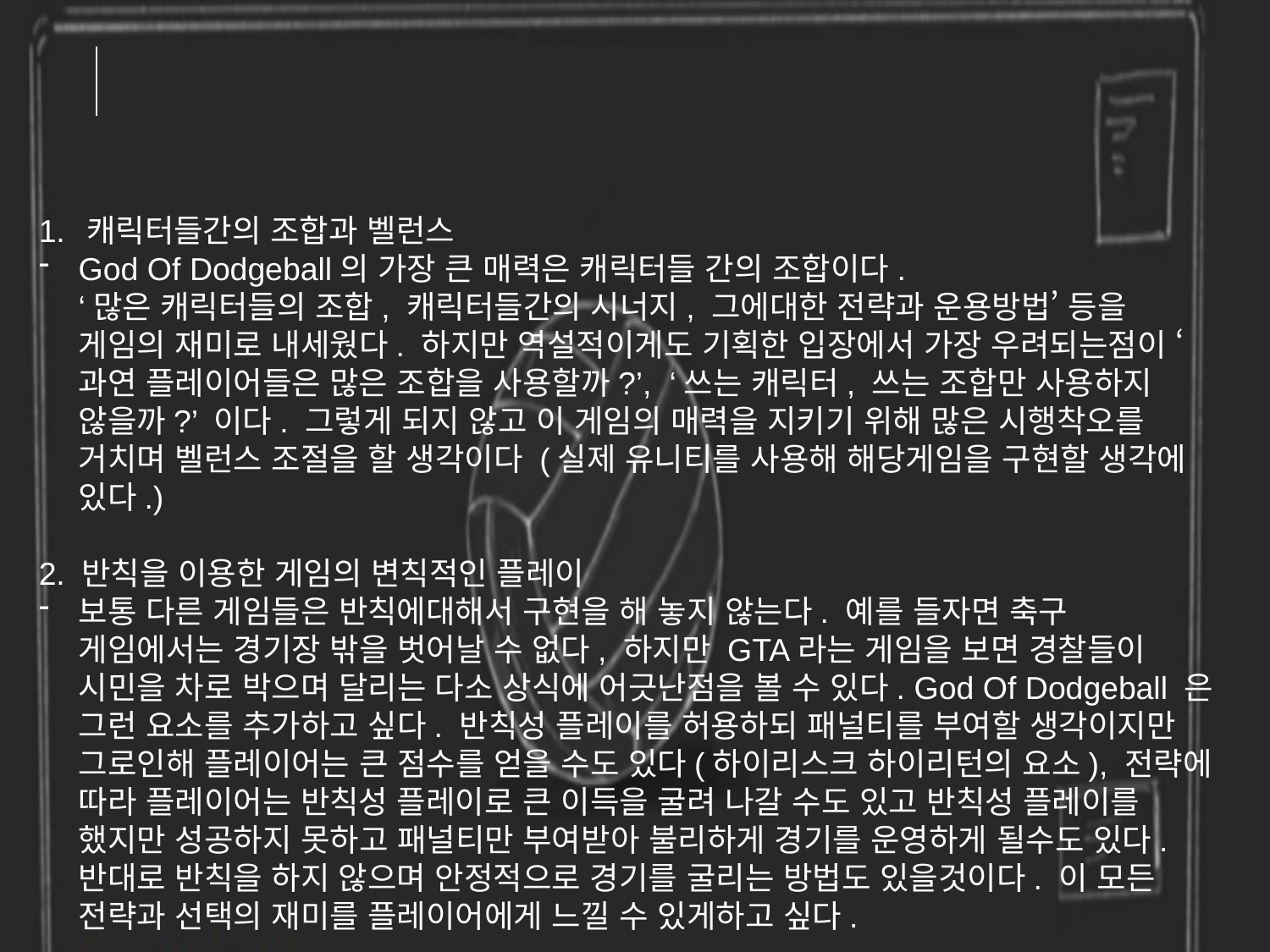

3
6
차후 기획서 제작 계획
캐릭터들간의 조합과 벨런스
God Of Dodgeball의 가장 큰 매력은 캐릭터들 간의 조합이다.
‘많은 캐릭터들의 조합, 캐릭터들간의 시너지, 그에대한 전략과 운용방법’ 등을 게임의 재미로 내세웠다. 하지만 역설적이게도 기획한 입장에서 가장 우려되는점이 ‘과연 플레이어들은 많은 조합을 사용할까?’,  ‘쓰는 캐릭터, 쓰는 조합만 사용하지 않을까?’ 이다. 그렇게 되지 않고 이 게임의 매력을 지키기 위해 많은 시행착오를 거치며 벨런스 조절을 할 생각이다 (실제 유니티를 사용해 해당게임을 구현할 생각에 있다.)

2. 반칙을 이용한 게임의 변칙적인 플레이
보통 다른 게임들은 반칙에대해서 구현을 해 놓지 않는다. 예를 들자면 축구 게임에서는 경기장 밖을 벗어날 수 없다, 하지만 GTA라는 게임을 보면 경찰들이 시민을 차로 박으며 달리는 다소 상식에 어긋난점을 볼 수 있다. God Of Dodgeball 은 그런 요소를 추가하고 싶다. 반칙성 플레이를 허용하되 패널티를 부여할 생각이지만 그로인해 플레이어는 큰 점수를 얻을 수도 있다(하이리스크 하이리턴의 요소), 전략에 따라 플레이어는 반칙성 플레이로 큰 이득을 굴려 나갈 수도 있고 반칙성 플레이를 했지만 성공하지 못하고 패널티만 부여받아 불리하게 경기를 운영하게 될수도 있다. 반대로 반칙을 하지 않으며 안정적으로 경기를 굴리는 방법도 있을것이다. 이 모든 전략과 선택의 재미를 플레이어에게 느낄 수 있게하고 싶다.